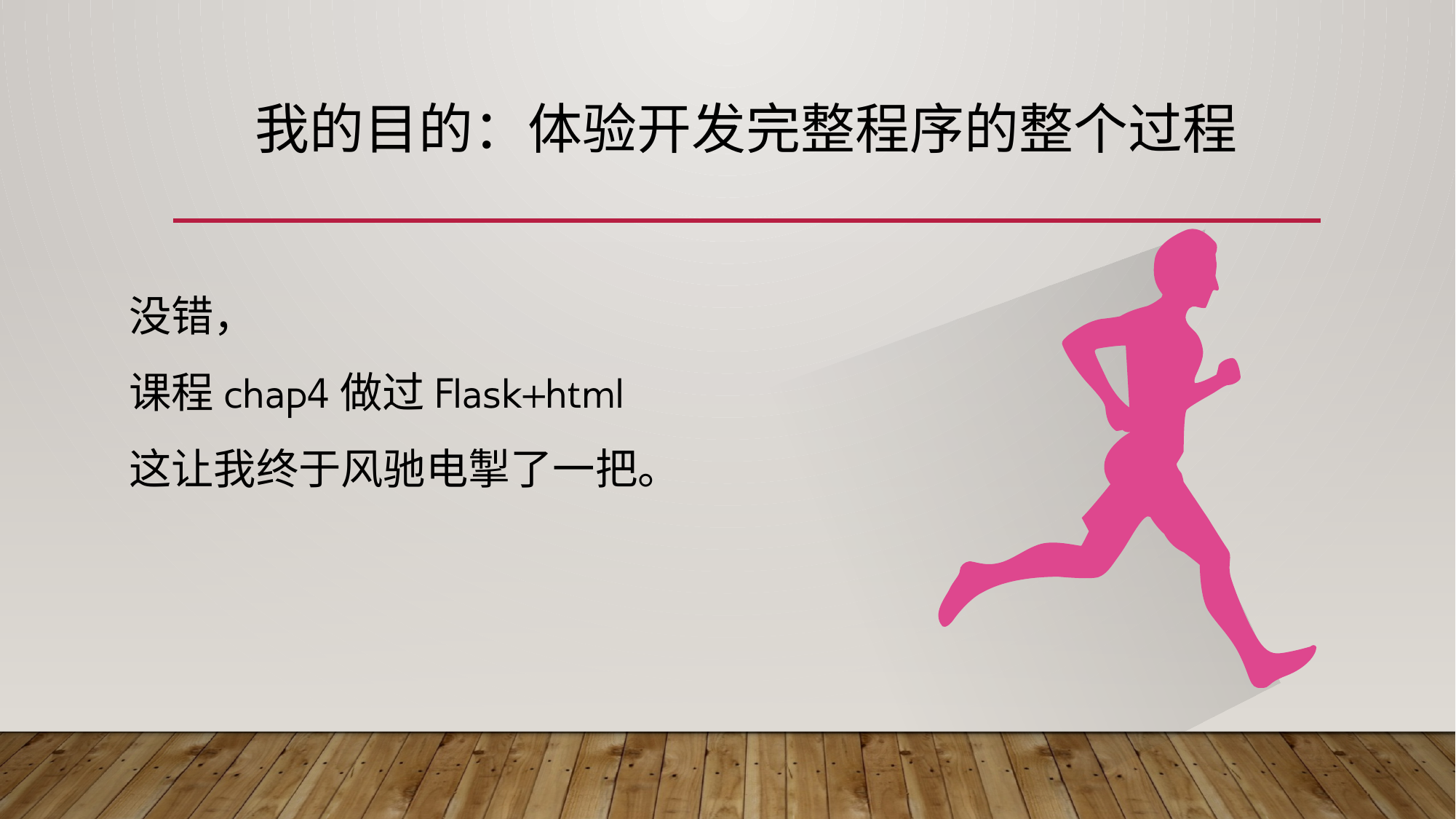

# 我的目的：体验开发完整程序的整个过程

没错，
课程chap4做过Flask+html
这让我终于风驰电掣了一把。